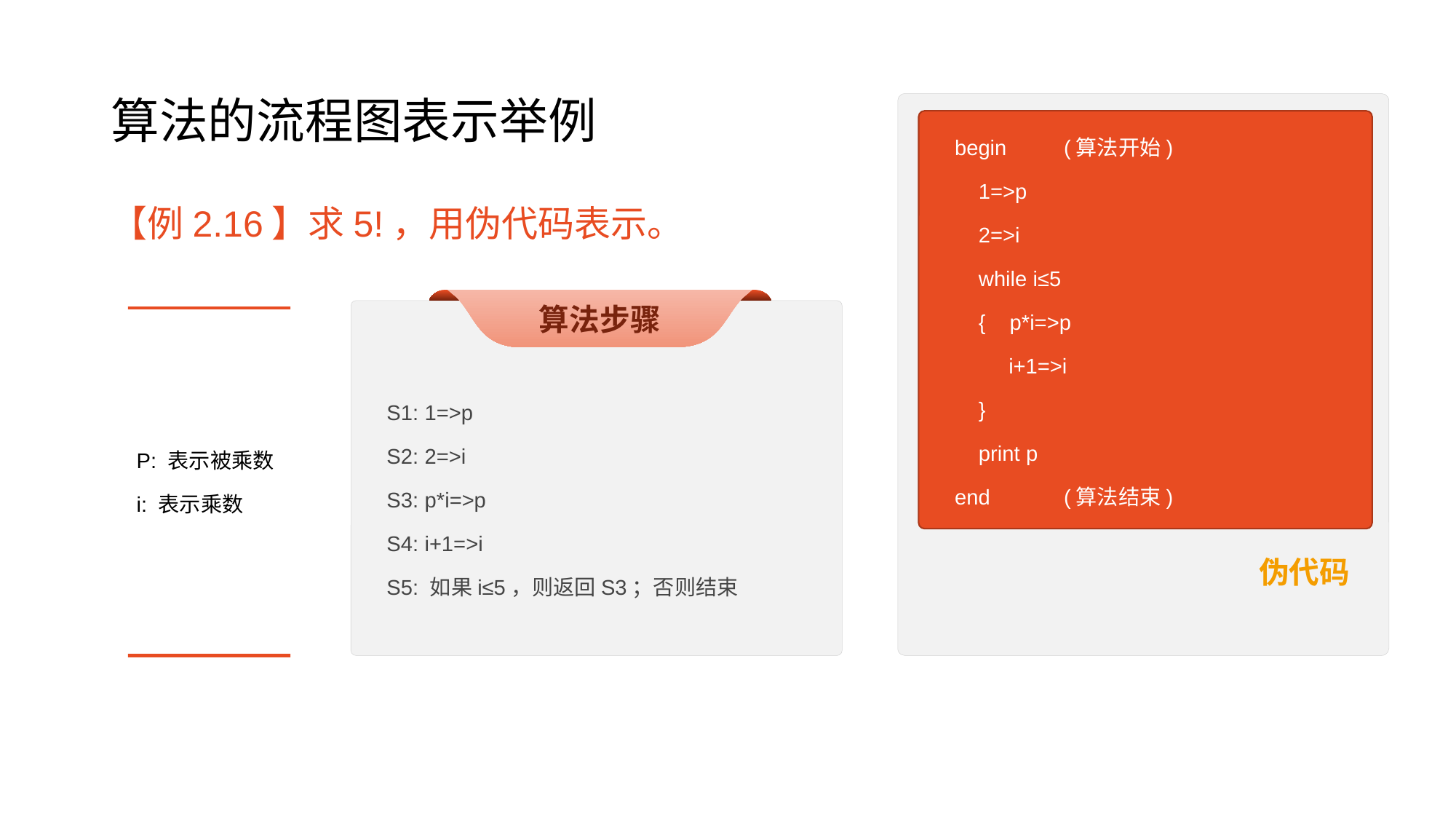

# 算法的流程图表示举例

begin	(算法开始)
    1=>p
    2=>i
    while i≤5
    {    p*i=>p
         i+1=>i
    }
    print p
end	(算法结束)
伪代码
【例2.16】求5!，用伪代码表示。

算法步骤
S1: 1=>p
S2: 2=>i
S3: p*i=>p
S4: i+1=>i
S5: 如果i≤5，则返回S3；否则结束
P: 表示被乘数
i: 表示乘数